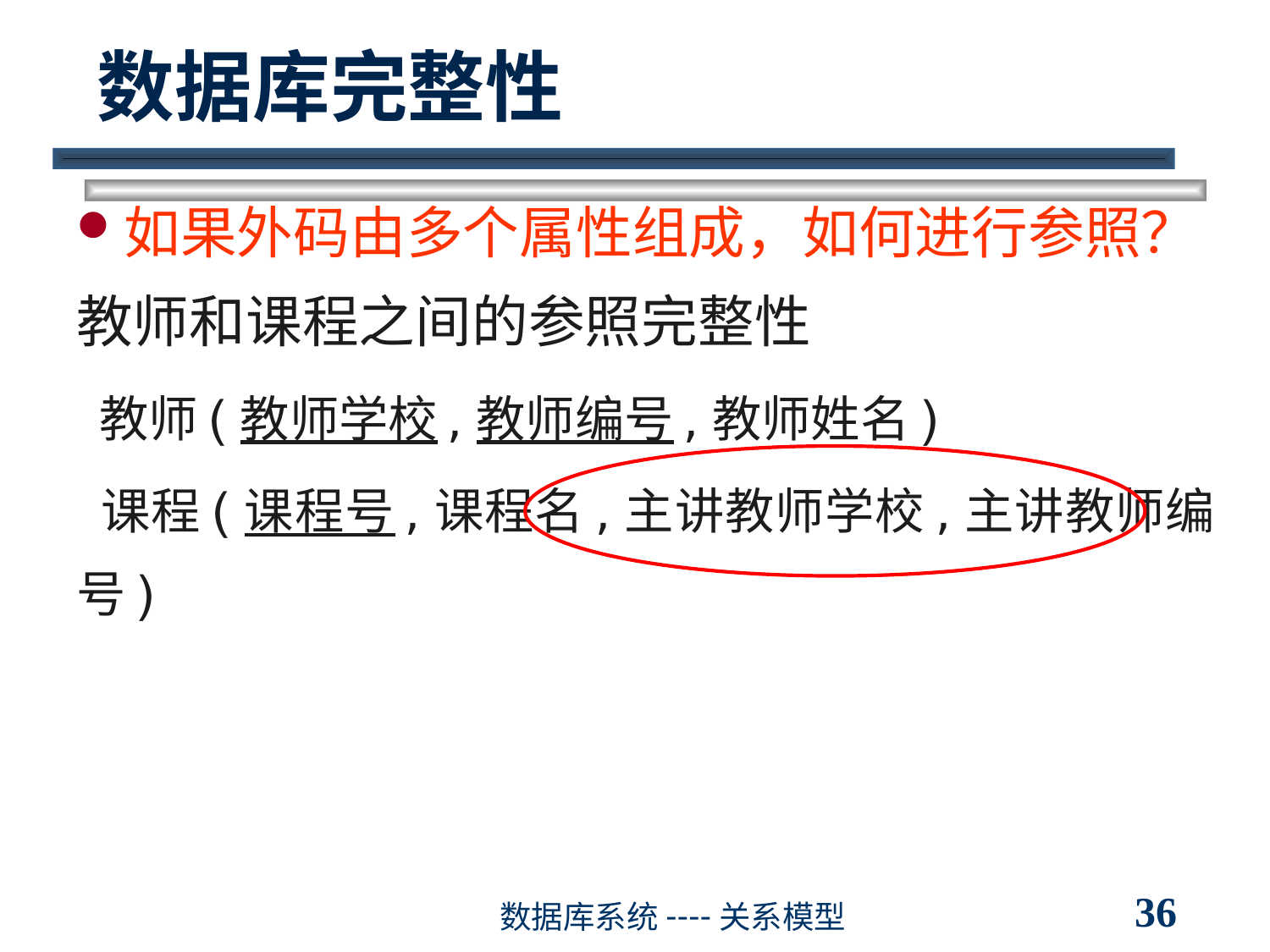

# 数据库完整性
如果外码由多个属性组成，如何进行参照？
教师和课程之间的参照完整性
 教师(教师学校,教师编号,教师姓名)
 课程(课程号,课程名,主讲教师学校,主讲教师编号)

36
数据库系统----关系模型